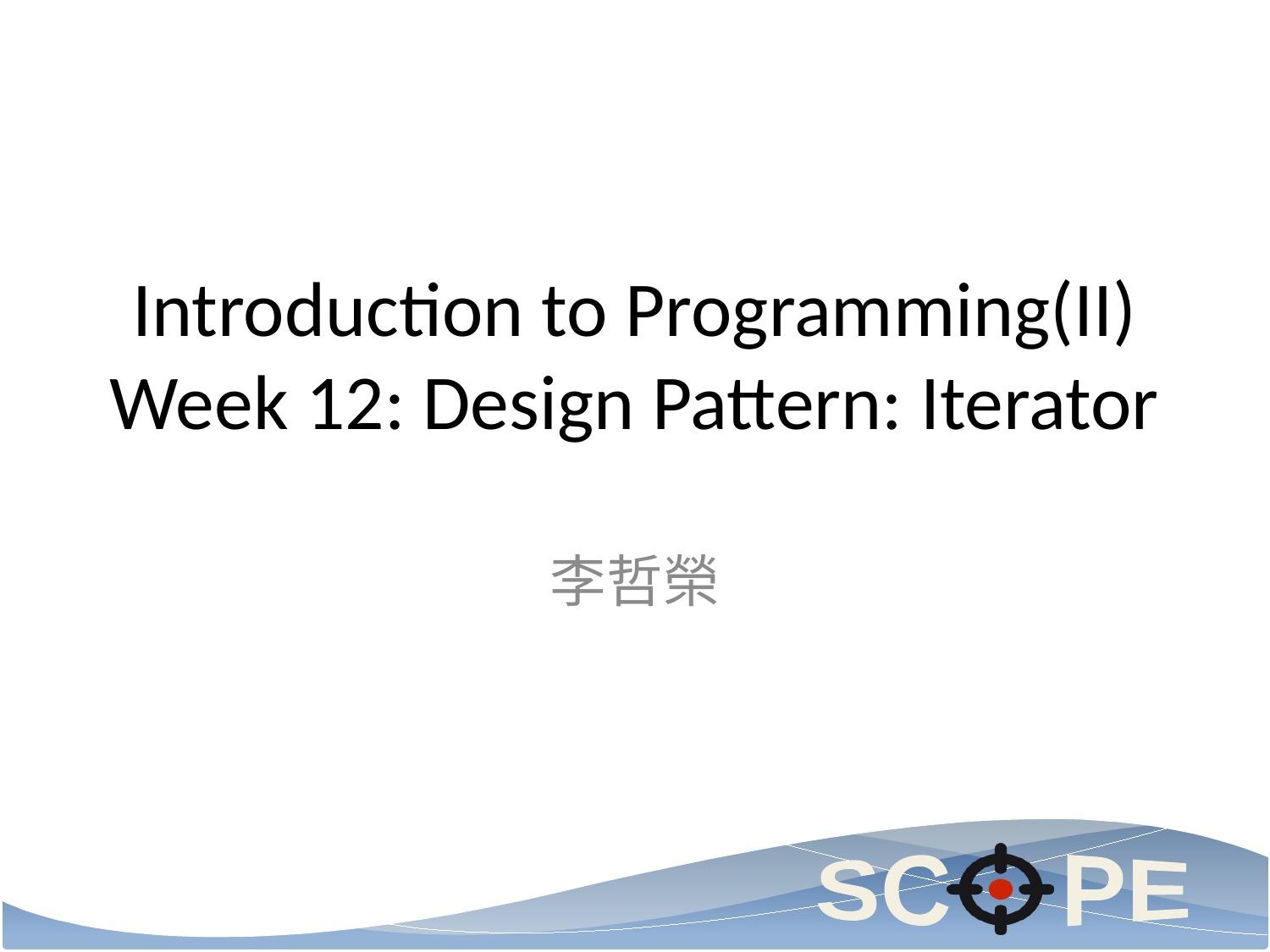

# Introduction to Programming(II) Week 12: Design Pattern: Iterator
李哲榮